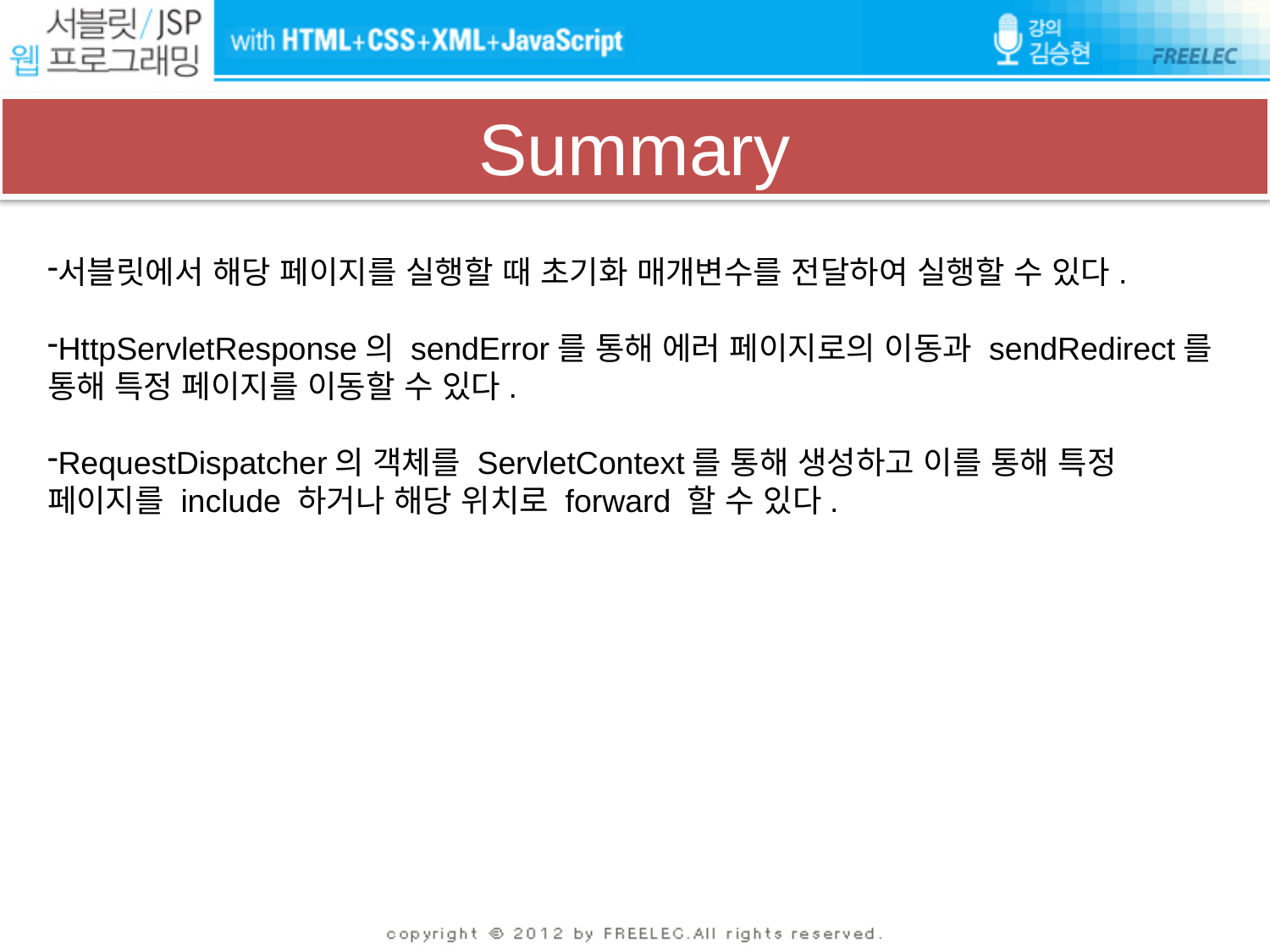

# Summary
서블릿에서 해당 페이지를 실행할 때 초기화 매개변수를 전달하여 실행할 수 있다.

HttpServletResponse의 sendError를 통해 에러 페이지로의 이동과 sendRedirect를 통해 특정 페이지를 이동할 수 있다.

RequestDispatcher의 객체를 ServletContext를 통해 생성하고 이를 통해 특정 페이지를 include 하거나 해당 위치로 forward 할 수 있다.